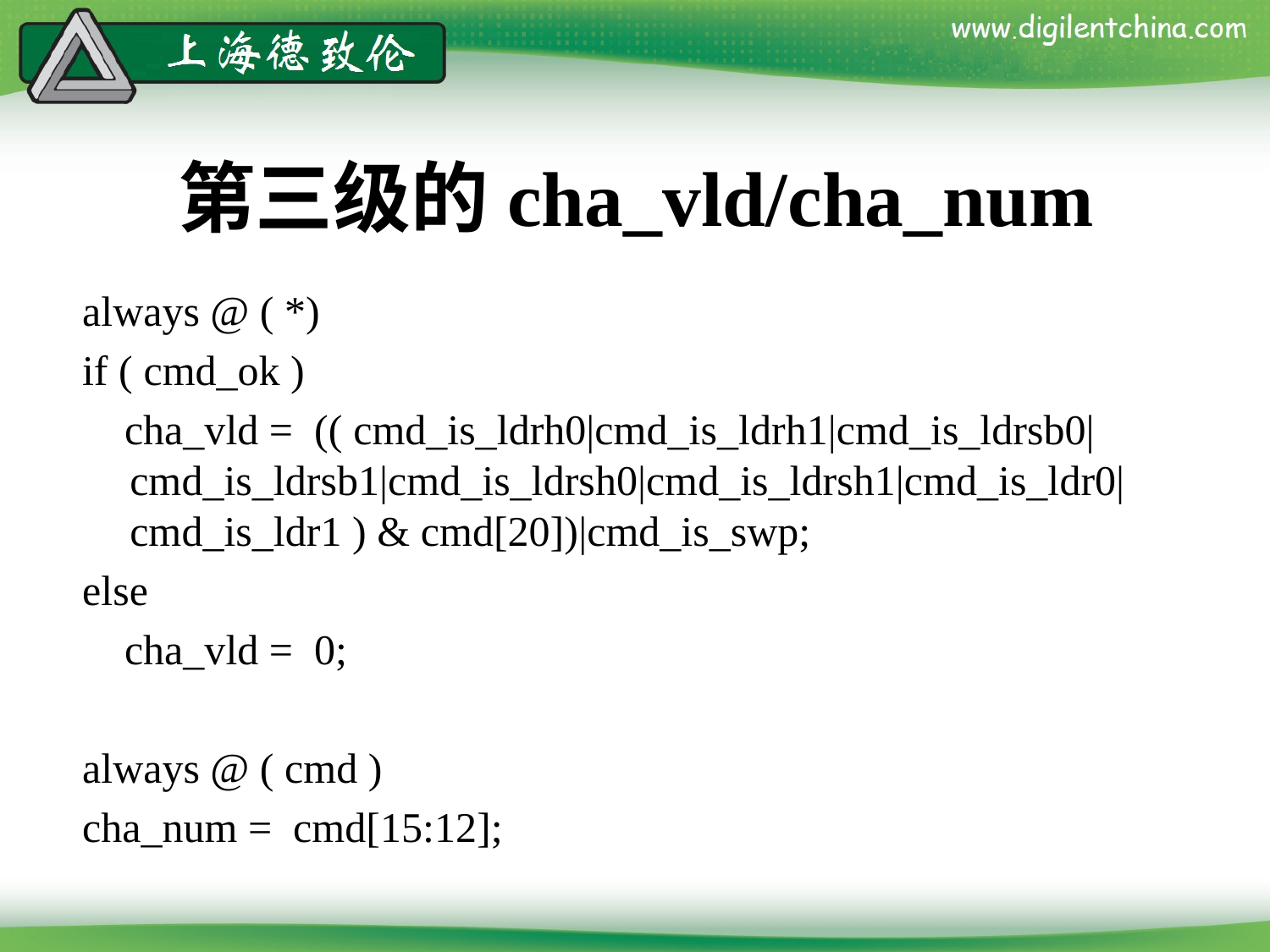

# 第三级的cha_vld/cha_num
always @ ( *)
if ( cmd_ok )
    cha_vld =  (( cmd_is_ldrh0|cmd_is_ldrh1|cmd_is_ldrsb0|cmd_is_ldrsb1|cmd_is_ldrsh0|cmd_is_ldrsh1|cmd_is_ldr0|cmd_is_ldr1 ) & cmd[20])|cmd_is_swp;
else
    cha_vld =  0;

always @ ( cmd )
cha_num =  cmd[15:12];